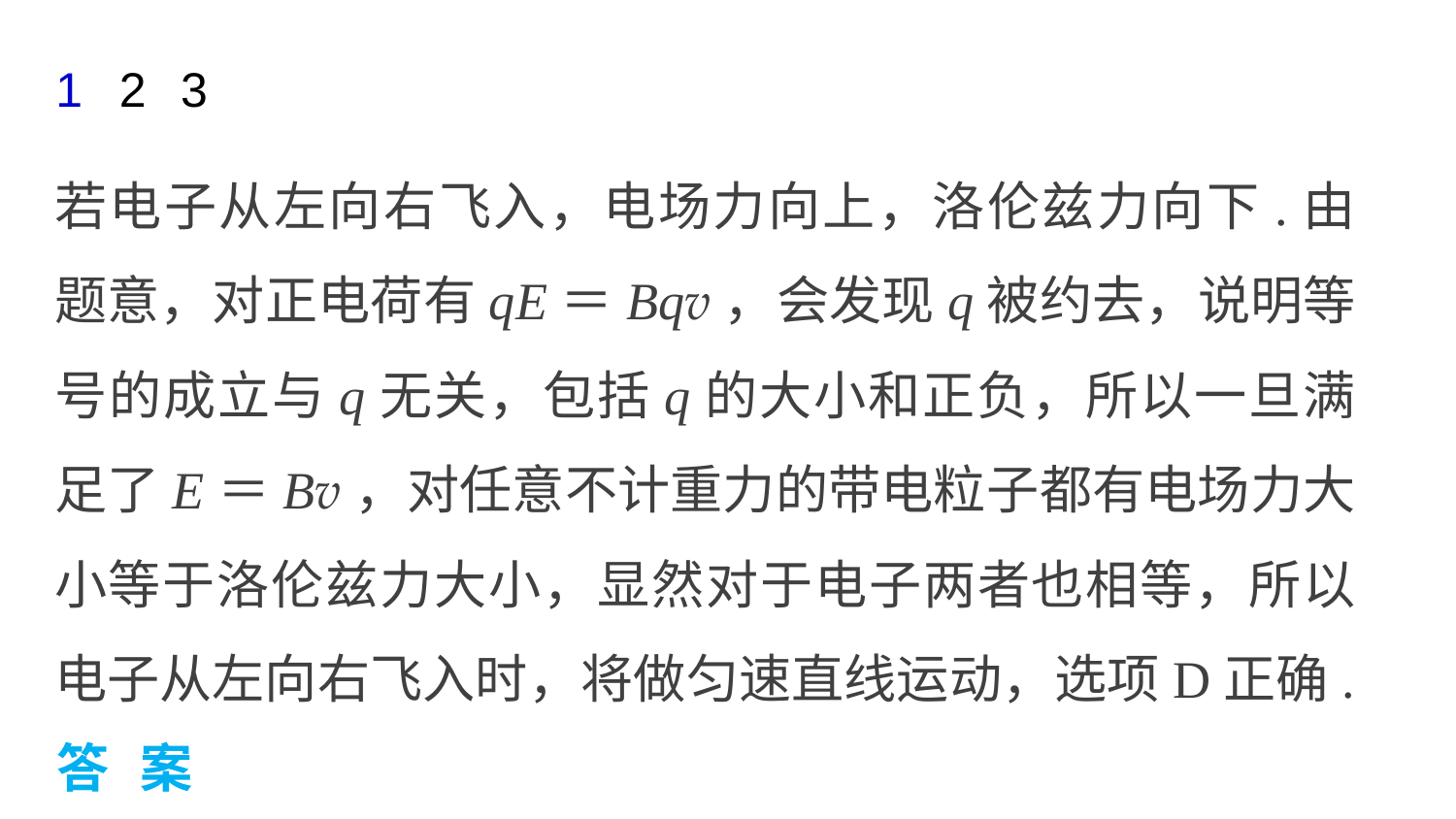

1
2
3
若电子从左向右飞入，电场力向上，洛伦兹力向下.由题意，对正电荷有qE＝Bqv，会发现q被约去，说明等号的成立与q无关，包括q的大小和正负，所以一旦满足了E＝Bv，对任意不计重力的带电粒子都有电场力大小等于洛伦兹力大小，显然对于电子两者也相等，所以电子从左向右飞入时，将做匀速直线运动，选项D正确.
答案　BD